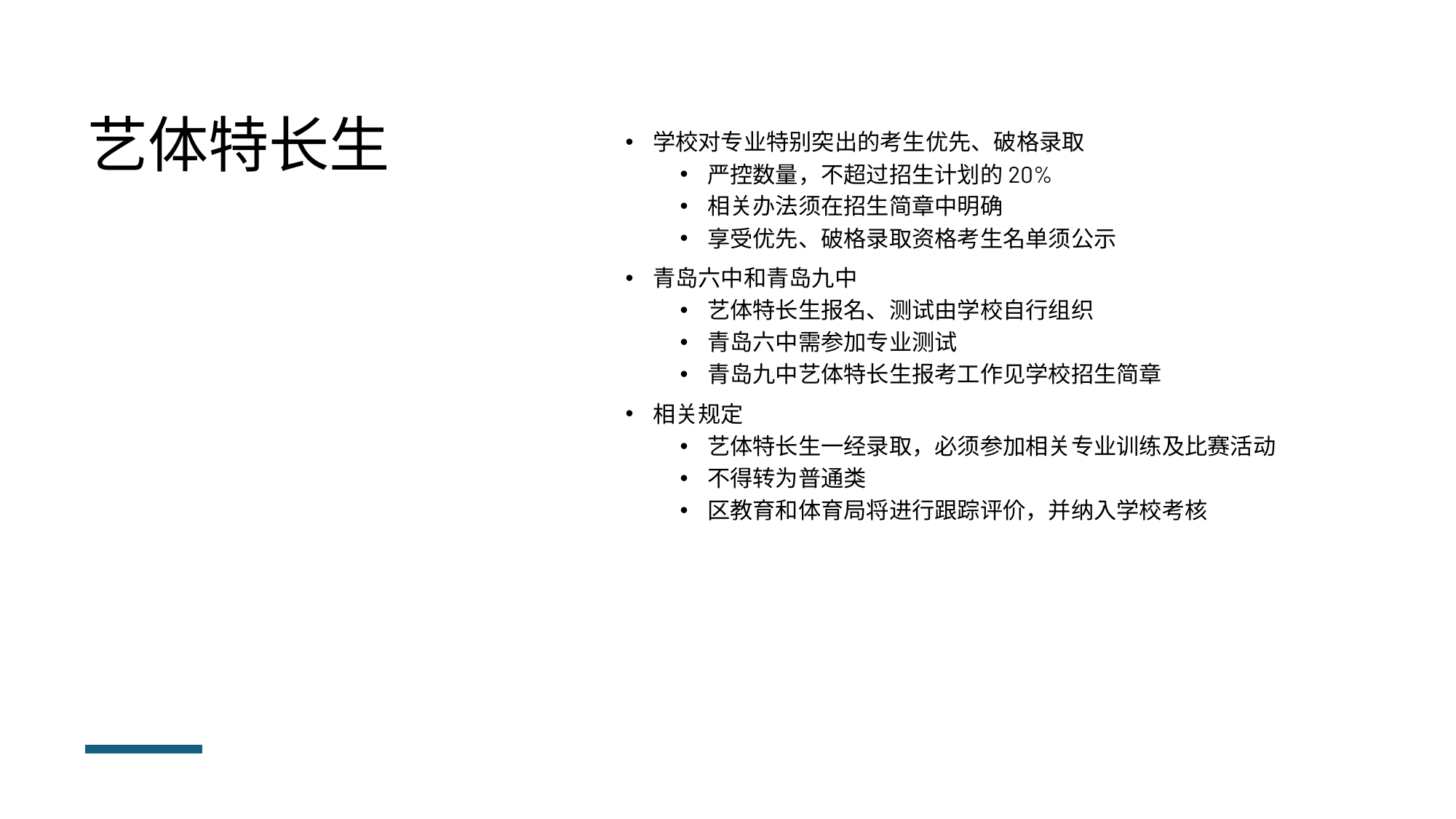

# 艺体特长生
学校对专业特别突出的考生优先、破格录取
严控数量，不超过招生计划的20%
相关办法须在招生简章中明确
享受优先、破格录取资格考生名单须公示
青岛六中和青岛九中
艺体特长生报名、测试由学校自行组织
青岛六中需参加专业测试
青岛九中艺体特长生报考工作见学校招生简章
相关规定
艺体特长生一经录取，必须参加相关专业训练及比赛活动
不得转为普通类
区教育和体育局将进行跟踪评价，并纳入学校考核